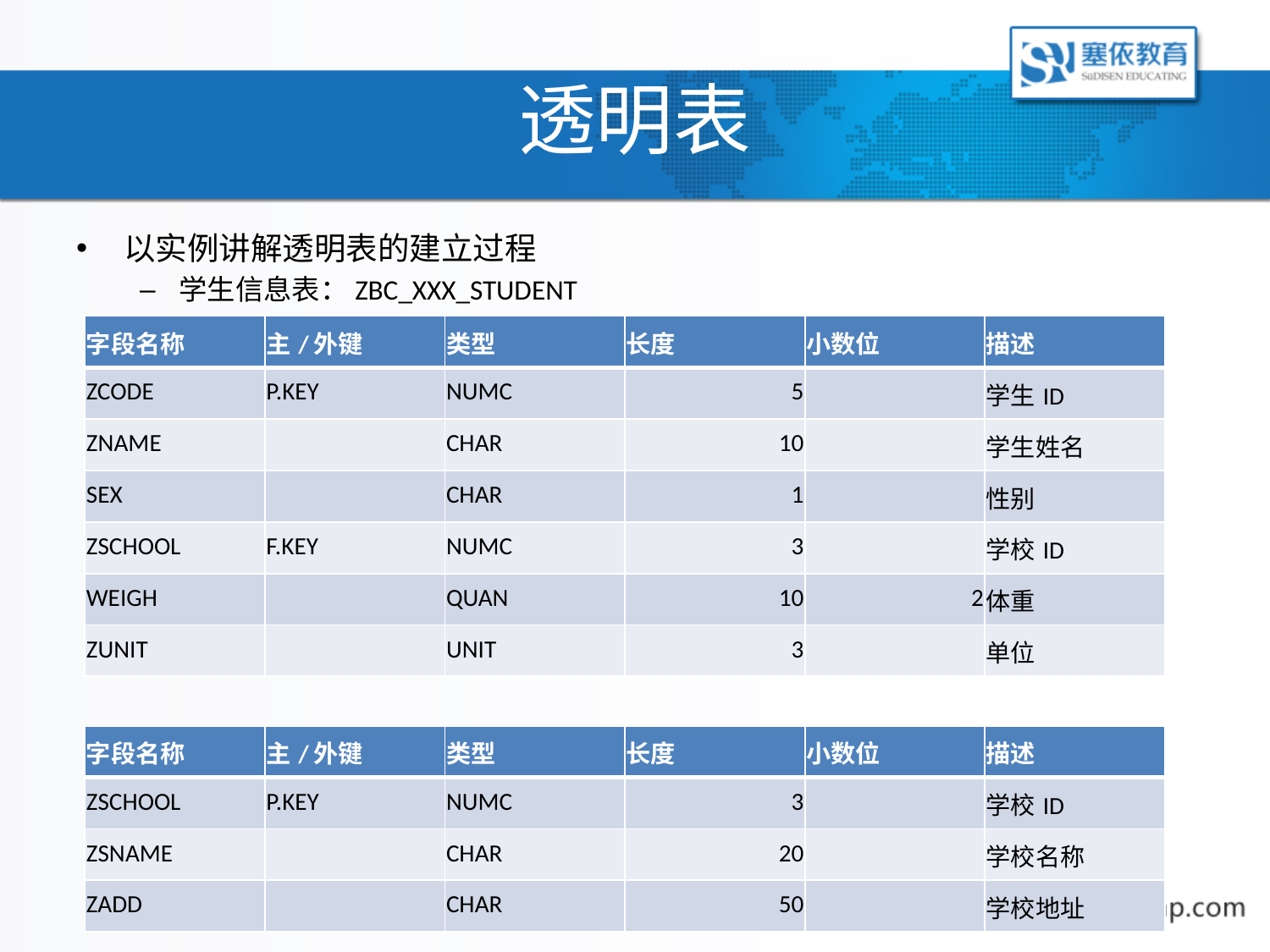

# 透明表
以实例讲解透明表的建立过程
学生信息表：ZBC_XXX_STUDENT

学校信息表：ZBC_XXX_SCHOOL
| 字段名称 | 主/外键 | 类型 | 长度 | 小数位 | 描述 |
| --- | --- | --- | --- | --- | --- |
| ZCODE | P.KEY | NUMC | 5 |  | 学生ID |
| ZNAME |  | CHAR | 10 |  | 学生姓名 |
| SEX |  | CHAR | 1 |  | 性别 |
| ZSCHOOL | F.KEY | NUMC | 3 |  | 学校ID |
| WEIGH |  | QUAN | 10 | 2 | 体重 |
| ZUNIT |  | UNIT | 3 |  | 单位 |
| 字段名称 | 主/外键 | 类型 | 长度 | 小数位 | 描述 |
| --- | --- | --- | --- | --- | --- |
| ZSCHOOL | P.KEY | NUMC | 3 |  | 学校ID |
| ZSNAME |  | CHAR | 20 |  | 学校名称 |
| ZADD |  | CHAR | 50 |  | 学校地址 |